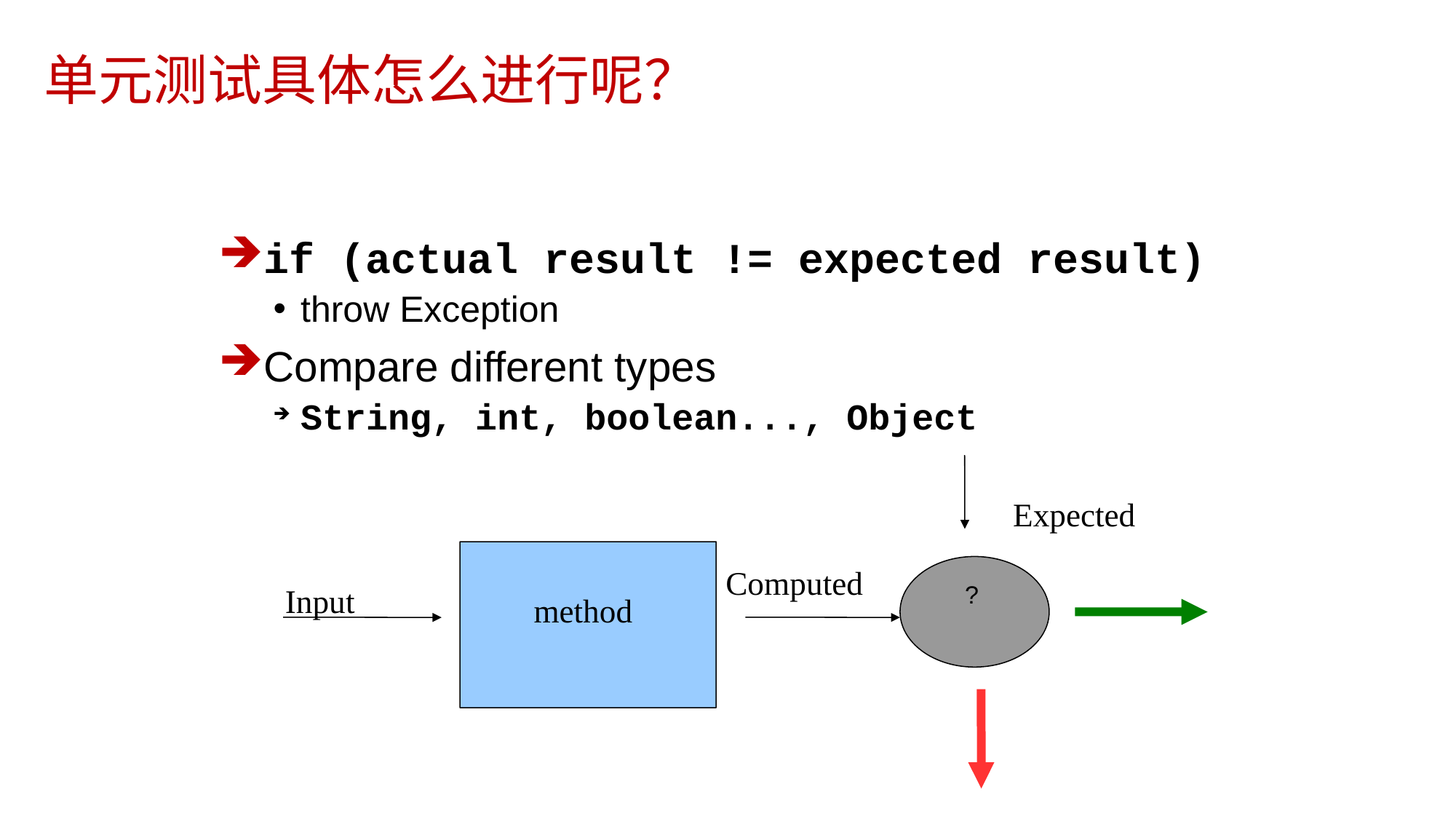

# 单元测试具体怎么进行呢？
if (actual result != expected result)
throw Exception
Compare different types
String, int, boolean..., Object

Expected

Computed
?
Input
method